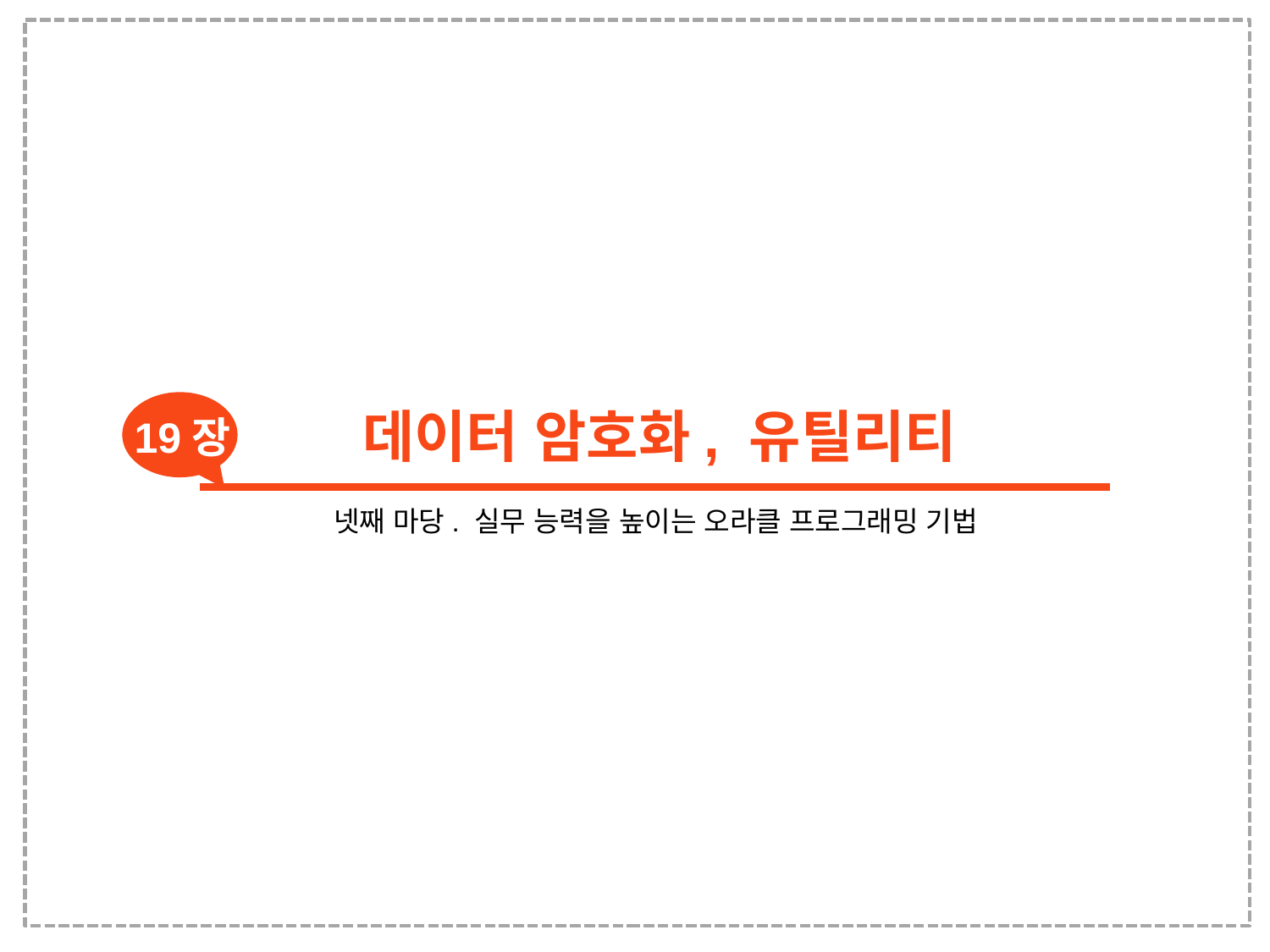

데이터 암호화, 유틸리티

19장
넷째 마당. 실무 능력을 높이는 오라클 프로그래밍 기법